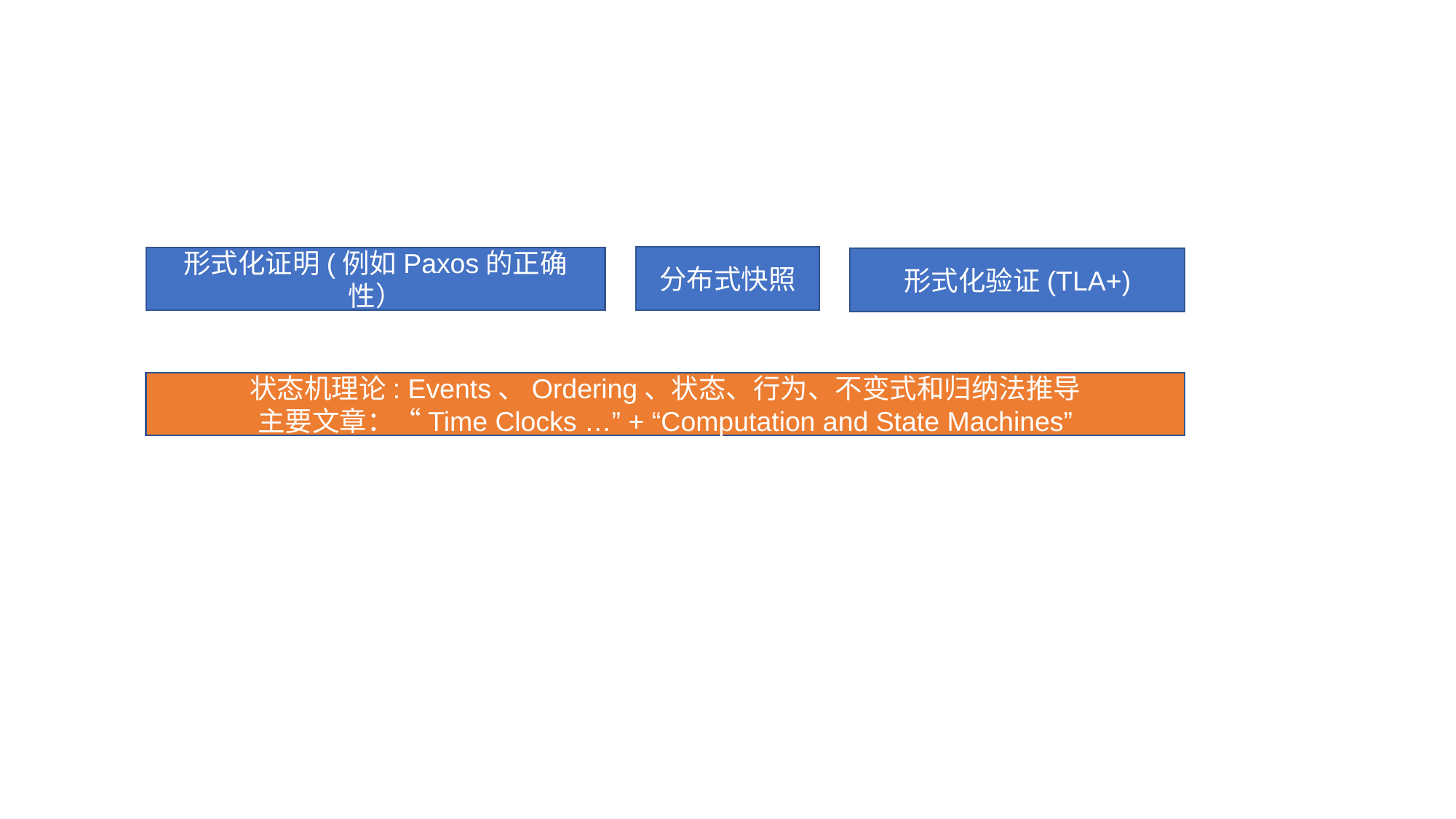

分布式快照
形式化证明(例如Paxos的正确性）
形式化验证(TLA+)
状态机理论: Events、Ordering、状态、行为、不变式和归纳法推导
主要文章：“Time Clocks …” + “Computation and State Machines”